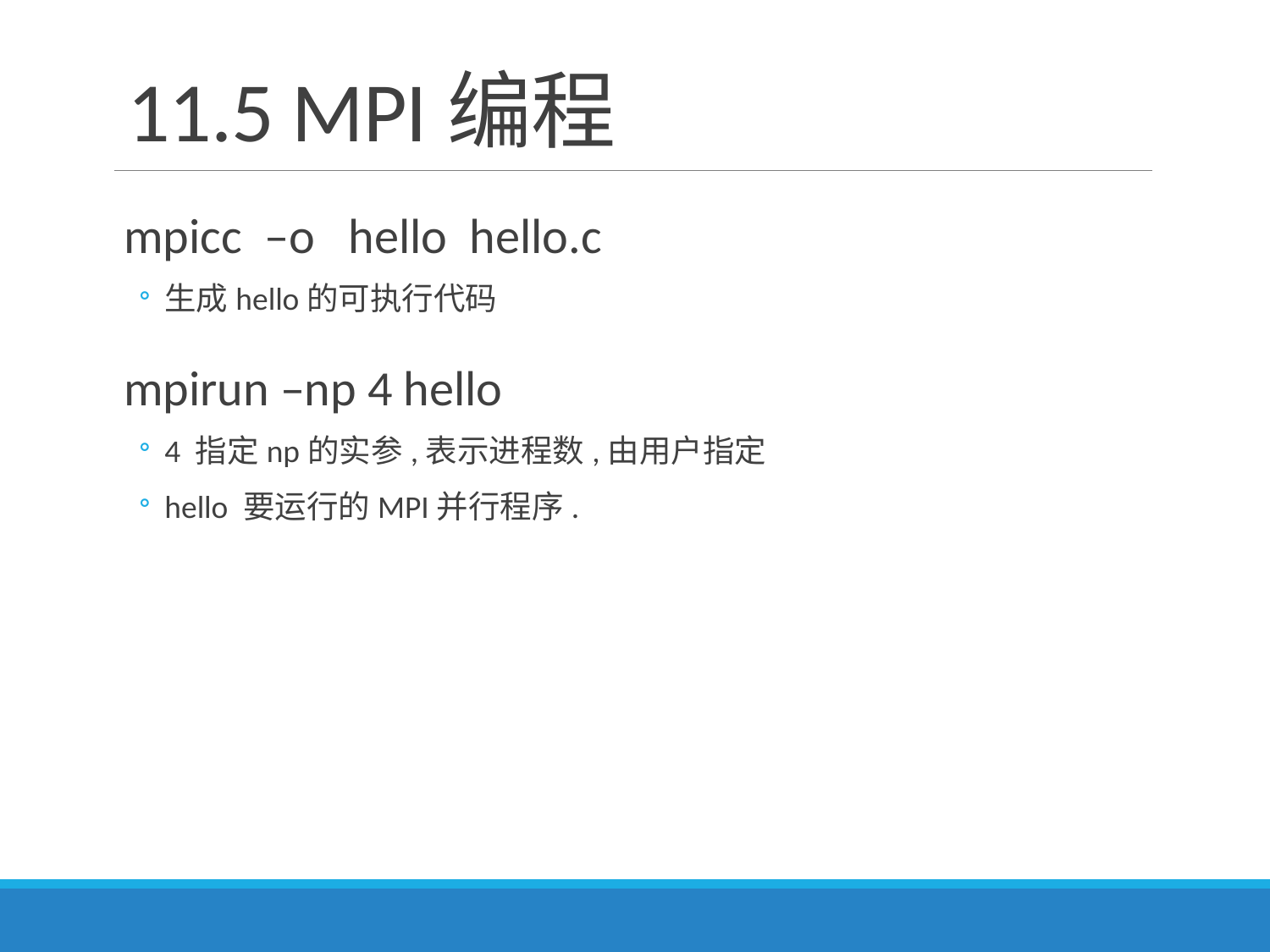

# 11.5 MPI编程
mpicc  –o   hello  hello.c
生成hello的可执行代码
mpirun –np 4 hello
4 指定np的实参,表示进程数,由用户指定
hello 要运行的MPI并行程序.
76